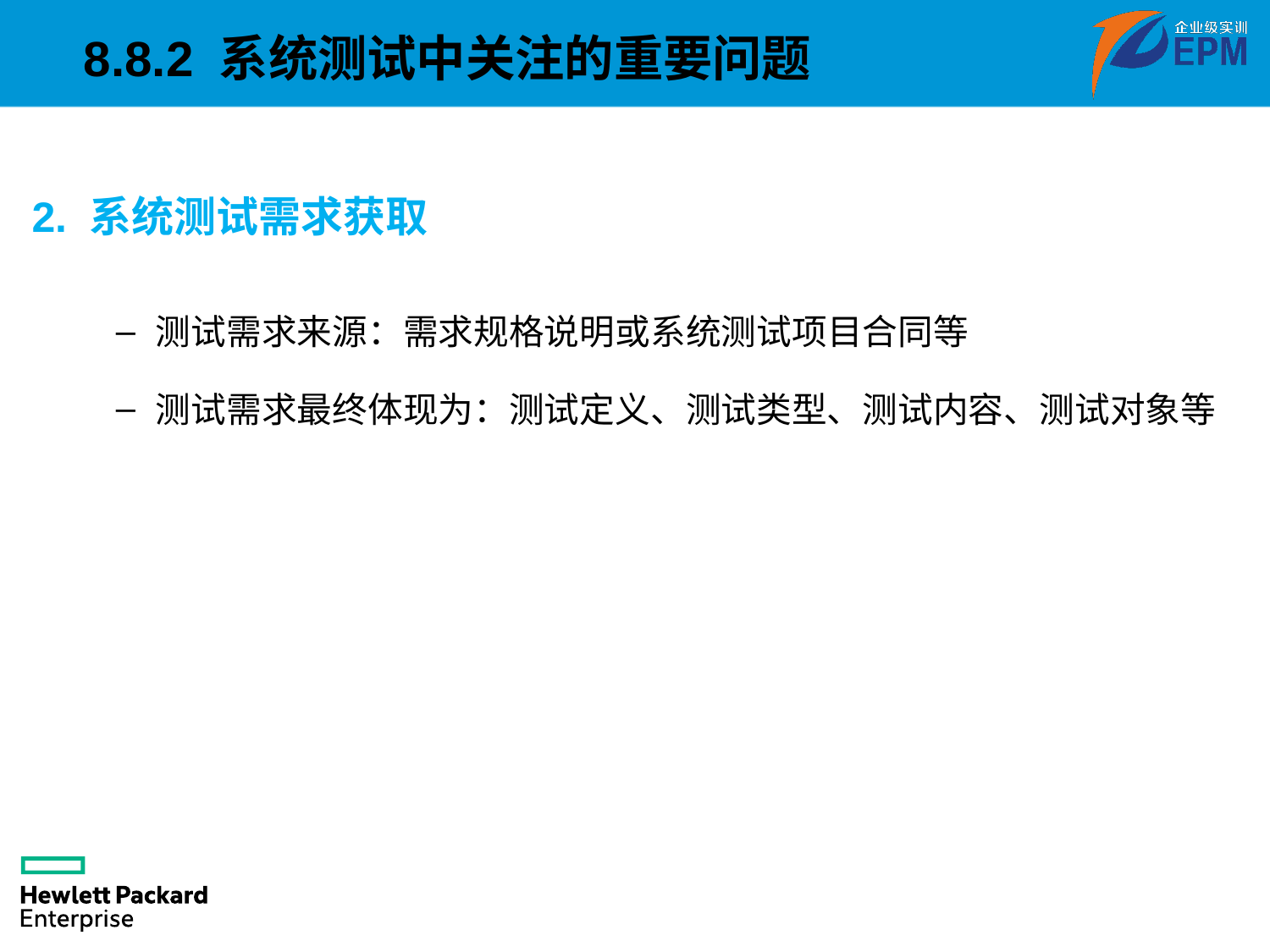

8.8.2 系统测试中关注的重要问题
2. 系统测试需求获取
测试需求来源：需求规格说明或系统测试项目合同等
测试需求最终体现为：测试定义、测试类型、测试内容、测试对象等